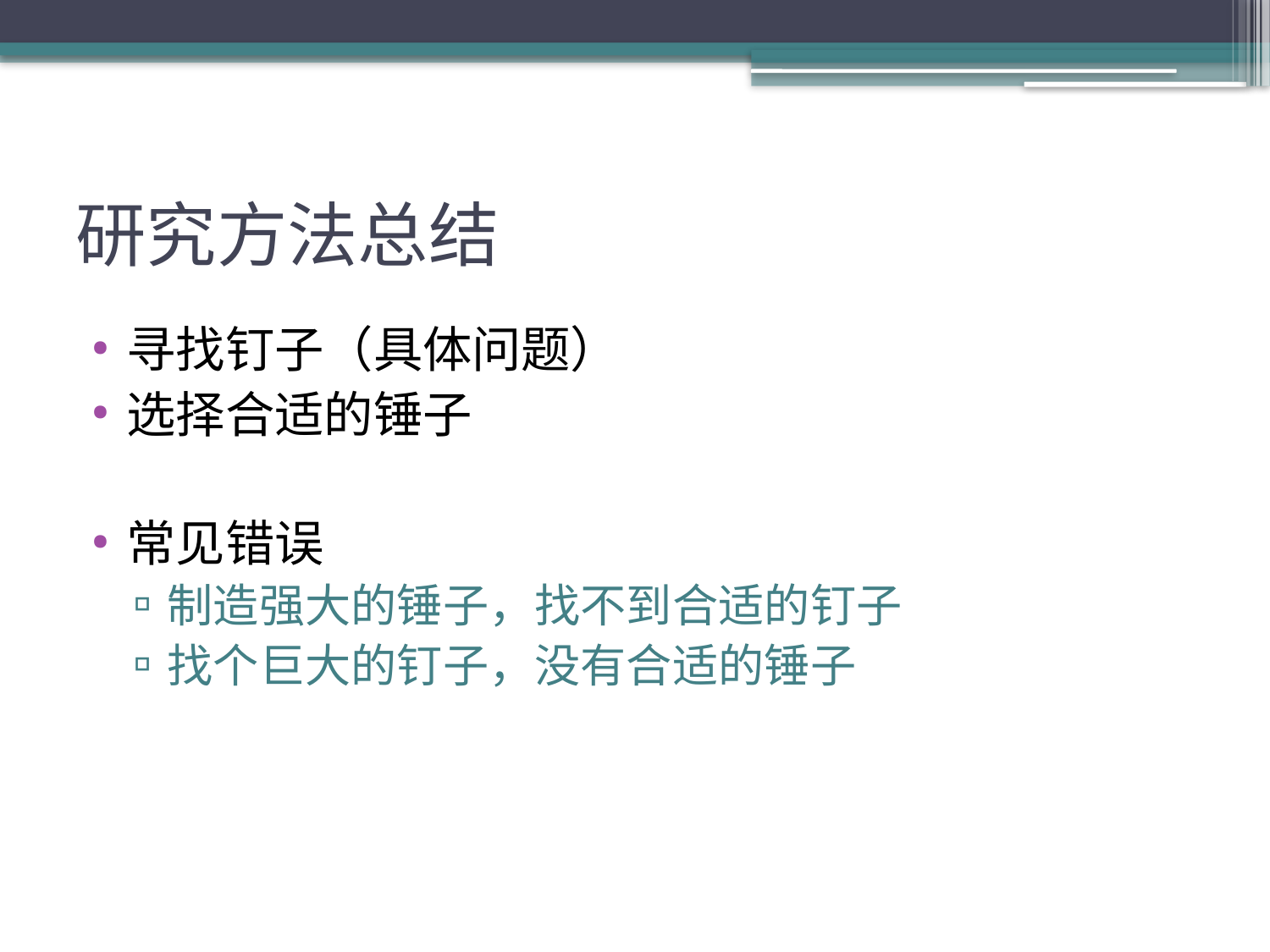

# 研究方法总结
寻找钉子（具体问题）
选择合适的锤子

常见错误
制造强大的锤子，找不到合适的钉子
找个巨大的钉子，没有合适的锤子